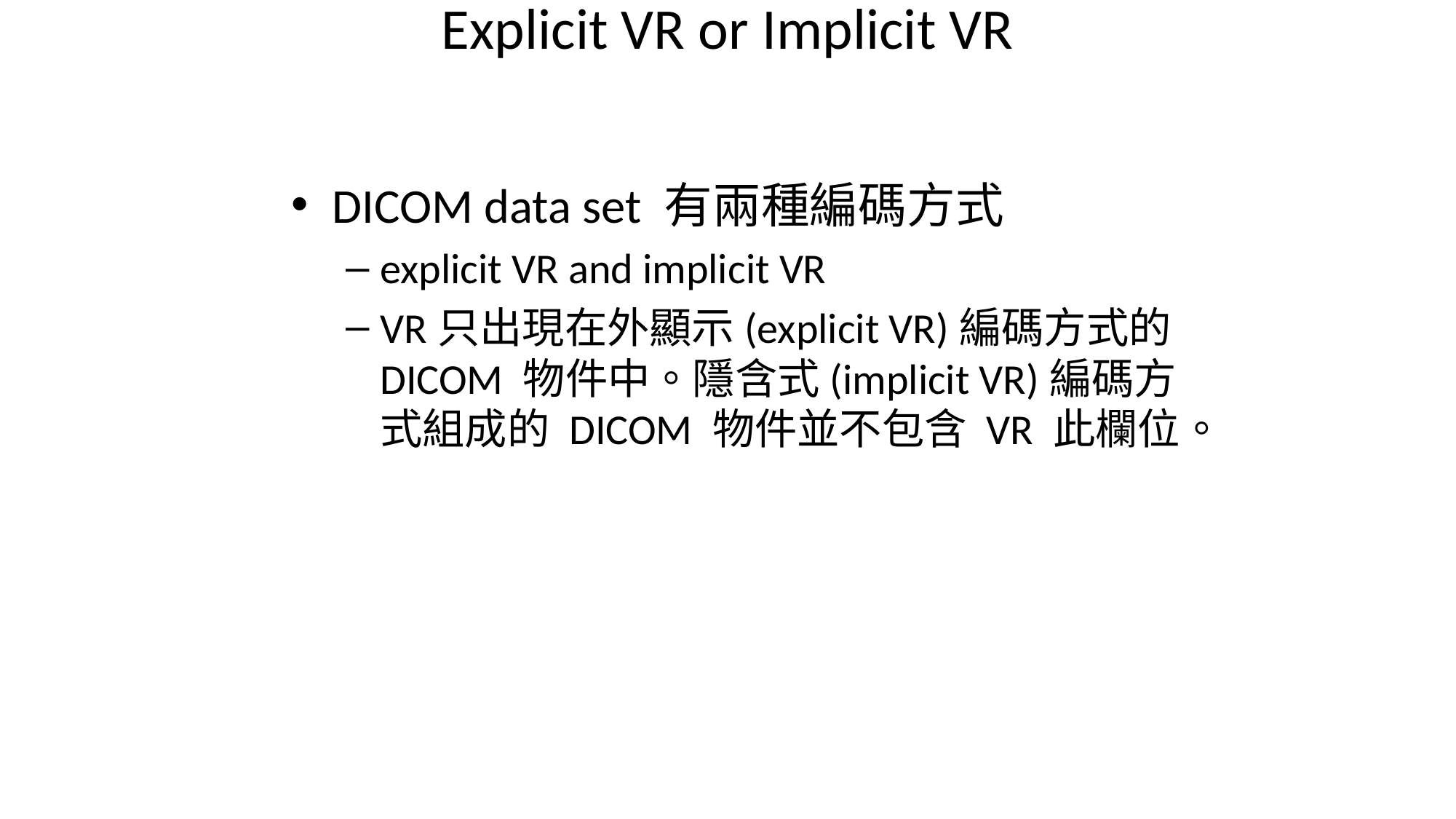

# Explicit VR or Implicit VR
DICOM data set 有兩種編碼方式
explicit VR and implicit VR
VR只出現在外顯示(explicit VR)編碼方式的 DICOM 物件中。隱含式(implicit VR)編碼方式組成的 DICOM 物件並不包含 VR 此欄位。